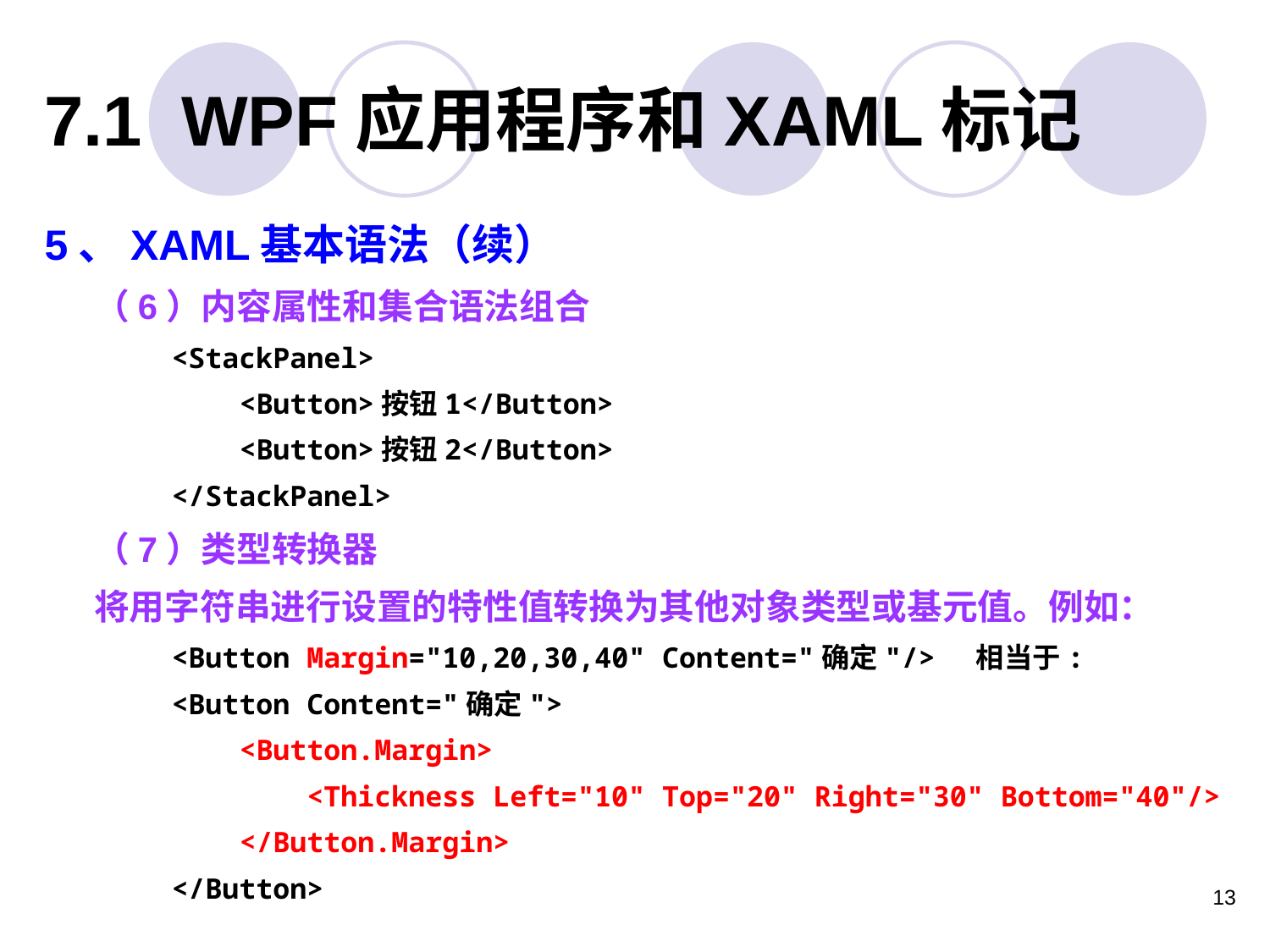

7.1  WPF应用程序和XAML标记
5、XAML基本语法（续）
（6）内容属性和集合语法组合
<StackPanel>
    <Button>按钮1</Button>
    <Button>按钮2</Button>
</StackPanel>
（7）类型转换器
将用字符串进行设置的特性值转换为其他对象类型或基元值。例如：
<Button Margin="10,20,30,40" Content="确定"/>  相当于:
<Button Content="确定">
    <Button.Margin>
        <Thickness Left="10" Top="20" Right="30" Bottom="40"/>
    </Button.Margin>
</Button>
13